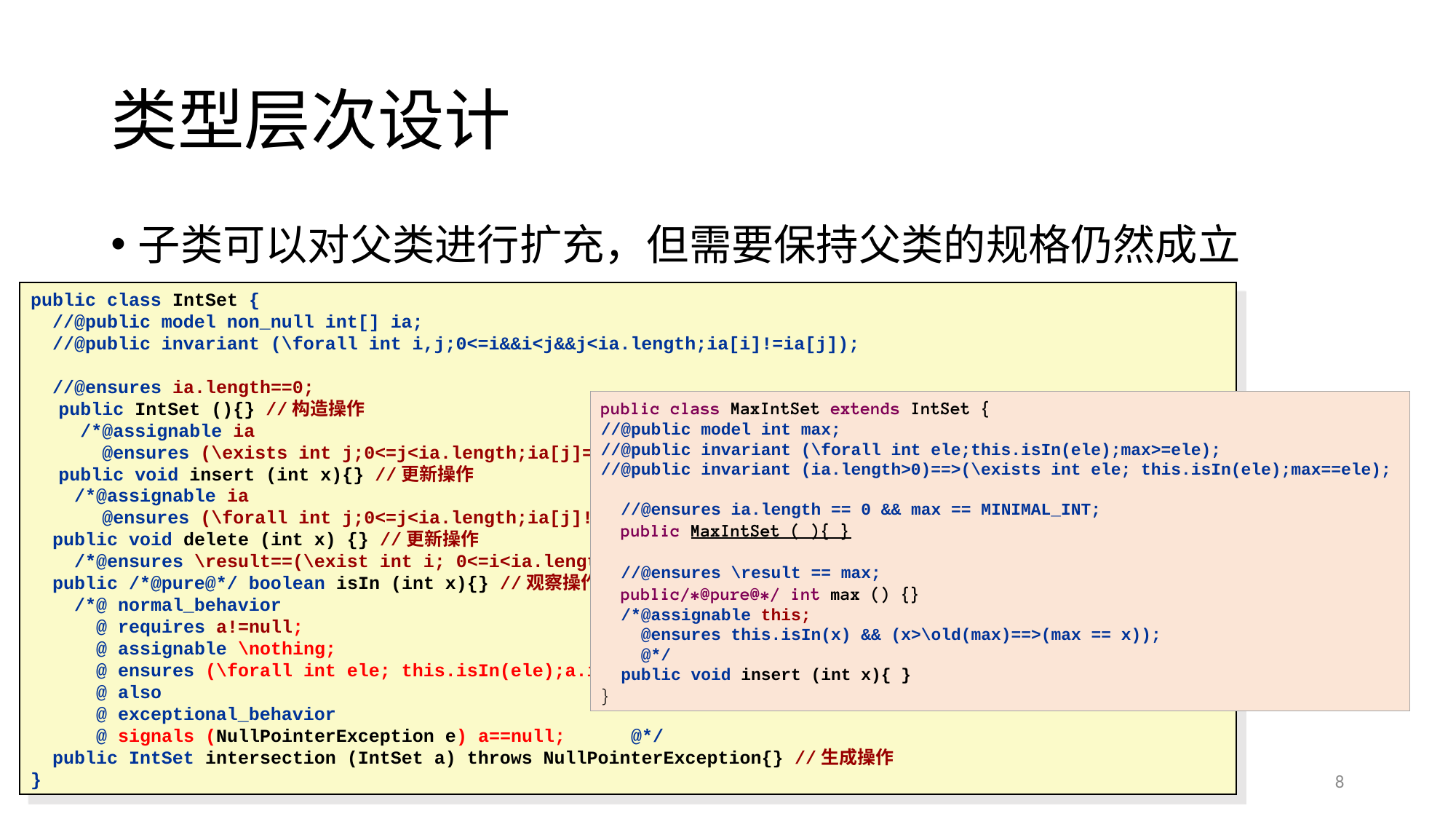

# 类型层次设计
子类可以对父类进行扩充，但需要保持父类的规格仍然成立
public class IntSet {
  //@public model non_null int[] ia;
  //@public invariant (\forall int i,j;0<=i&&i<j&&j<ia.length;ia[i]!=ia[j]);

  //@ensures ia.length==0;
  	public IntSet (){} //构造操作
	  /*@assignable ia
	    @ensures (\exists int j;0<=j<ia.length;ia[j]==x); @*/
	public void insert (int x){} //更新操作
    /*@assignable ia
	    @ensures (\forall int j;0<=j<ia.length;ia[j]!=x); @*/
  public void delete (int x) {} //更新操作
    /*@ensures \result==(\exist int i; 0<=i<ia.length; ia[i]==x);@*/
  public /*@pure@*/ boolean isIn (int x){} //观察操作
    /*@ normal_behavior
      @ requires a!=null;
      @ assignable \nothing;
      @ ensures (\forall int ele; this.isIn(ele);a.isIn(ele)<==>\result.isIn(ele));
      @ also
      @ exceptional_behavior
      @ signals (NullPointerException e) a==null;      @*/
  public IntSet intersection (IntSet a) throws NullPointerException{} //生成操作
}
public class MaxIntSet extends IntSet {
//@public model int max;
//@public invariant (\forall int ele;this.isIn(ele);max>=ele);
//@public invariant (ia.length>0)==>(\exists int ele; this.isIn(ele);max==ele);

  //@ensures ia.length == 0 && max == MINIMAL_INT;
  public MaxIntSet ( ){ }

  //@ensures \result == max;
  public/*@pure@*/ int max () {}
  /*@assignable this;
    @ensures this.isIn(x) && (x>\old(max)==>(max == x));
    @*/
  public void insert (int x){ }
}
8